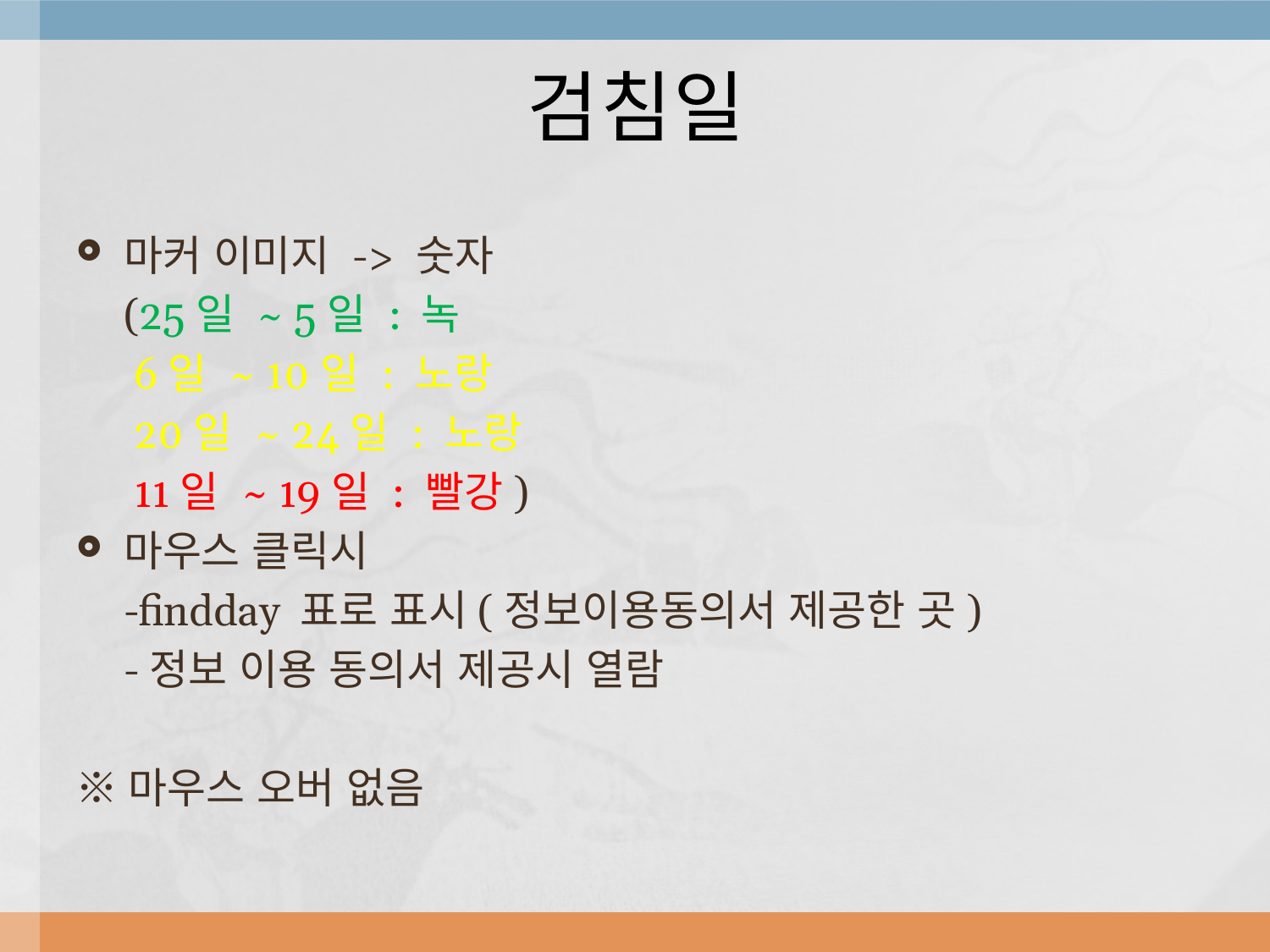

# 검침일
마커 이미지 -> 숫자
	(25일 ~ 5일 : 녹
	 6일 ~ 10일 : 노랑
	 20일 ~ 24일 : 노랑
	 11일 ~ 19일 : 빨강)
마우스 클릭시
	-findday 표로 표시(정보이용동의서 제공한 곳)
	-정보 이용 동의서 제공시 열람

※마우스 오버 없음